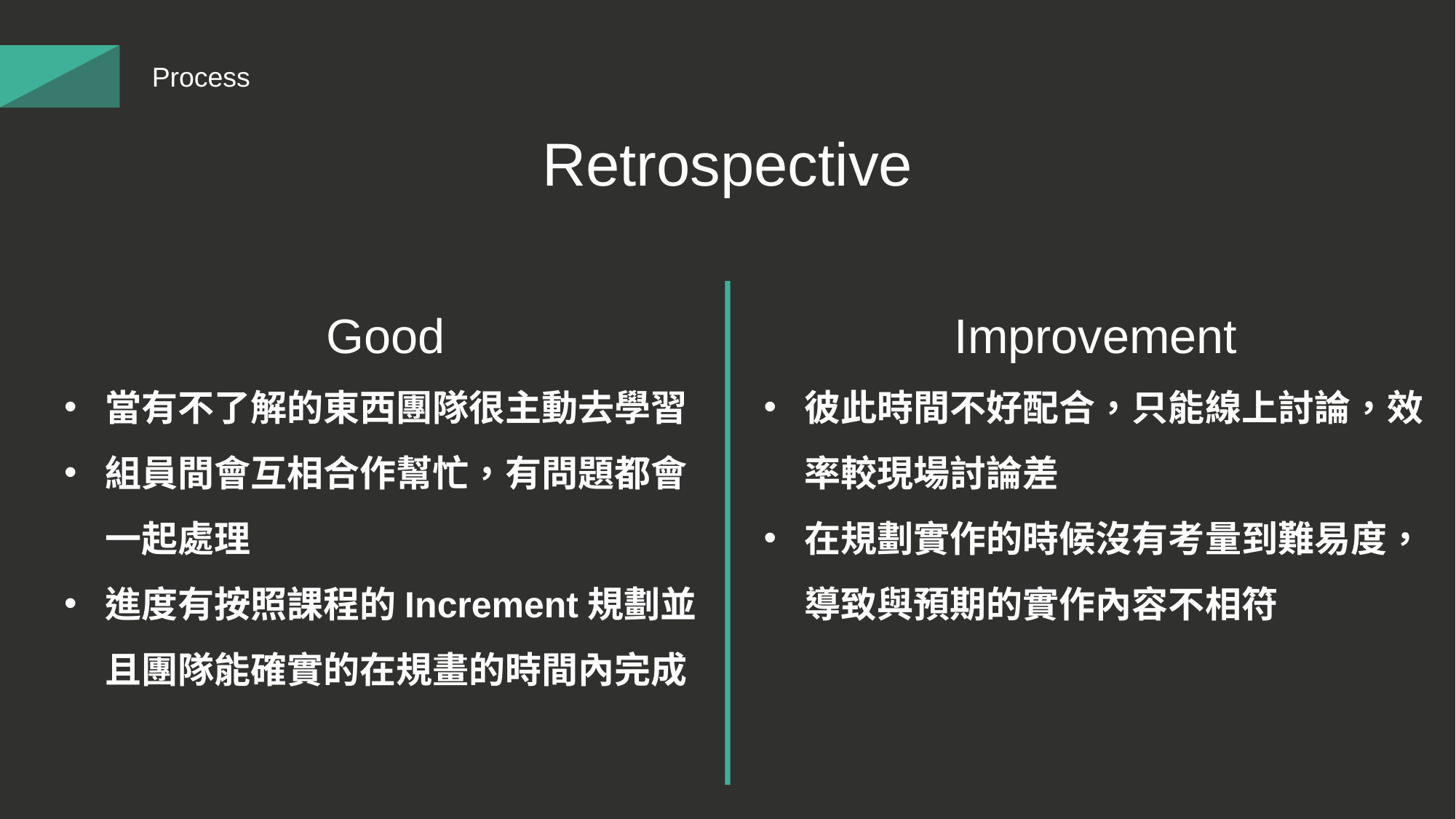

Process
Retrospective

Good
當有不了解的東西團隊很主動去學習
組員間會互相合作幫忙，有問題都會一起處理
進度有按照課程的Increment規劃並且團隊能確實的在規畫的時間內完成
Improvement
彼此時間不好配合，只能線上討論，效率較現場討論差
在規劃實作的時候沒有考量到難易度，導致與預期的實作內容不相符